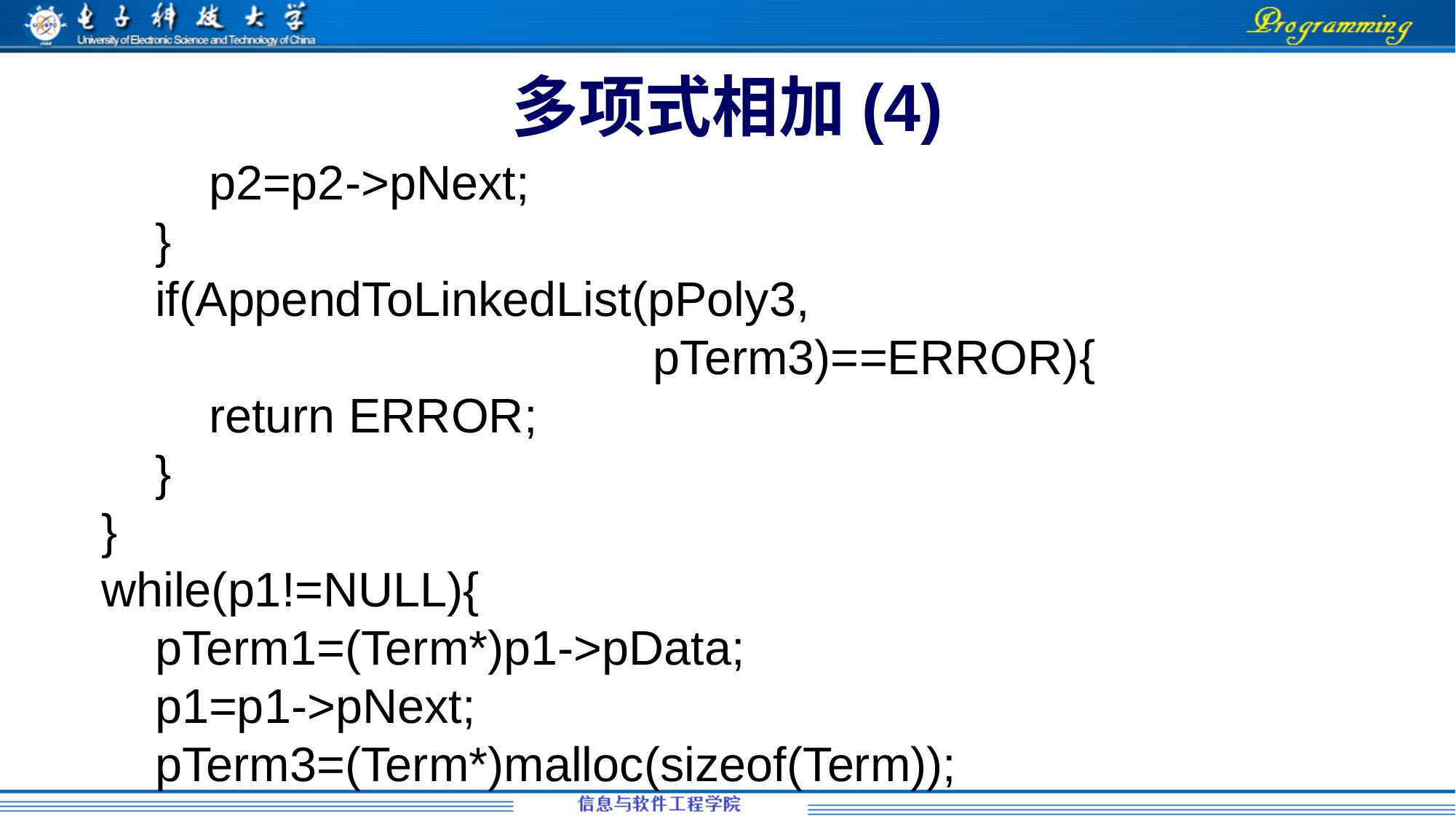

# 多项式相加(4)
            p2=p2->pNext;
        }
        if(AppendToLinkedList(pPoly3,
                                             pTerm3)==ERROR){
            return ERROR;
        }
    }
    while(p1!=NULL){
        pTerm1=(Term*)p1->pData;
        p1=p1->pNext;
        pTerm3=(Term*)malloc(sizeof(Term));